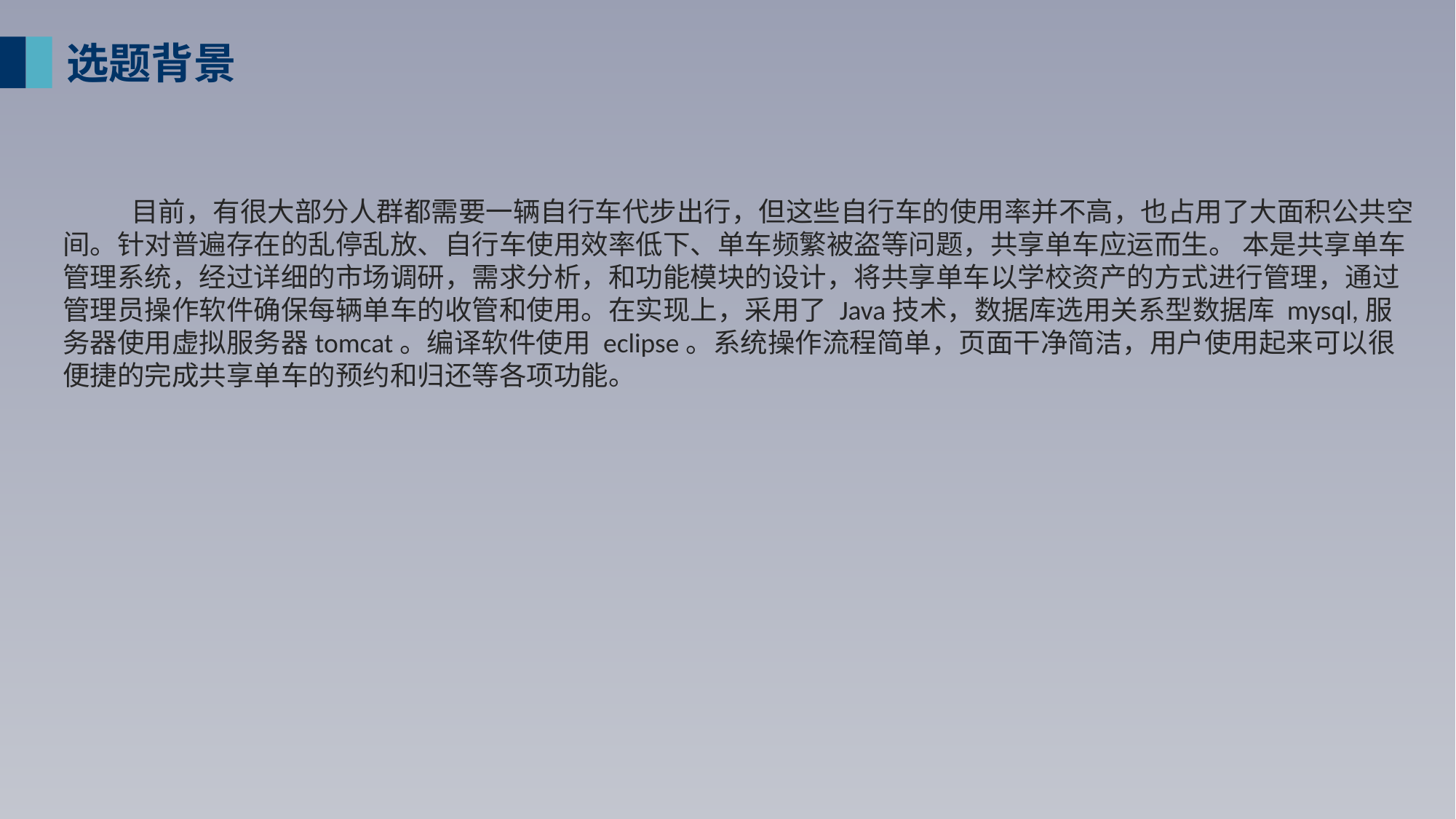

选题背景

          目前，有很大部分人群都需要一辆自行车代步出行，但这些自行车的使用率并不高，也占用了大面积公共空间。针对普遍存在的乱停乱放、自行车使用效率低下、单车频繁被盗等问题，共享单车应运而生。 本是共享单车管理系统，经过详细的市场调研，需求分析，和功能模块的设计，将共享单车以学校资产的方式进行管理，通过管理员操作软件确保每辆单车的收管和使用。在实现上，采用了 Java技术，数据库选用关系型数据库 mysql,服务器使用虚拟服务器tomcat。编译软件使用 eclipse。系统操作流程简单，页面干净简洁，用户使用起来可以很便捷的完成共享单车的预约和归还等各项功能。